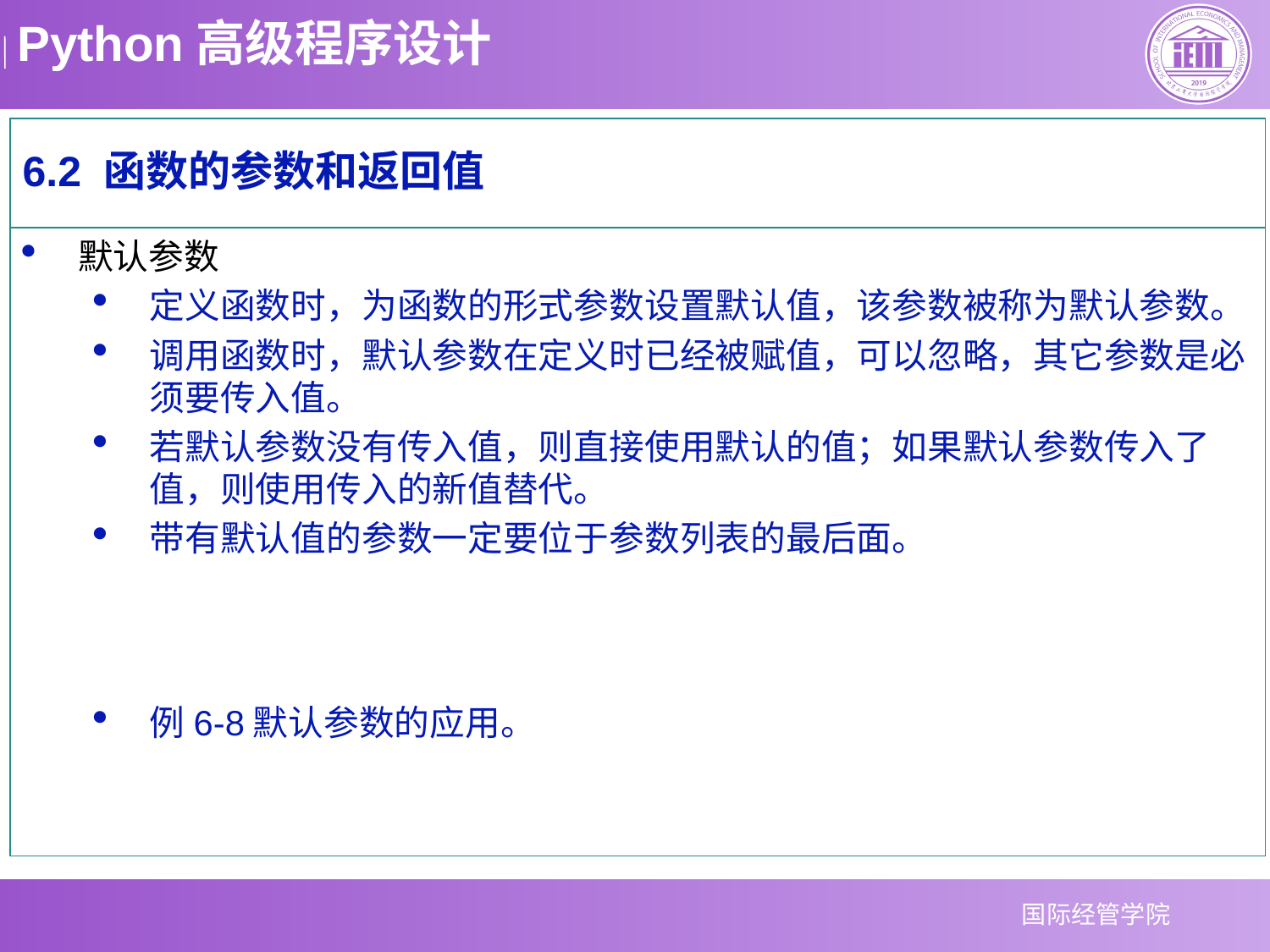

6.2 函数的参数和返回值
默认参数
定义函数时，为函数的形式参数设置默认值，该参数被称为默认参数。
调用函数时，默认参数在定义时已经被赋值，可以忽略，其它参数是必须要传入值。
若默认参数没有传入值，则直接使用默认的值；如果默认参数传入了值，则使用传入的新值替代。
带有默认值的参数一定要位于参数列表的最后面。

例6-8默认参数的应用。